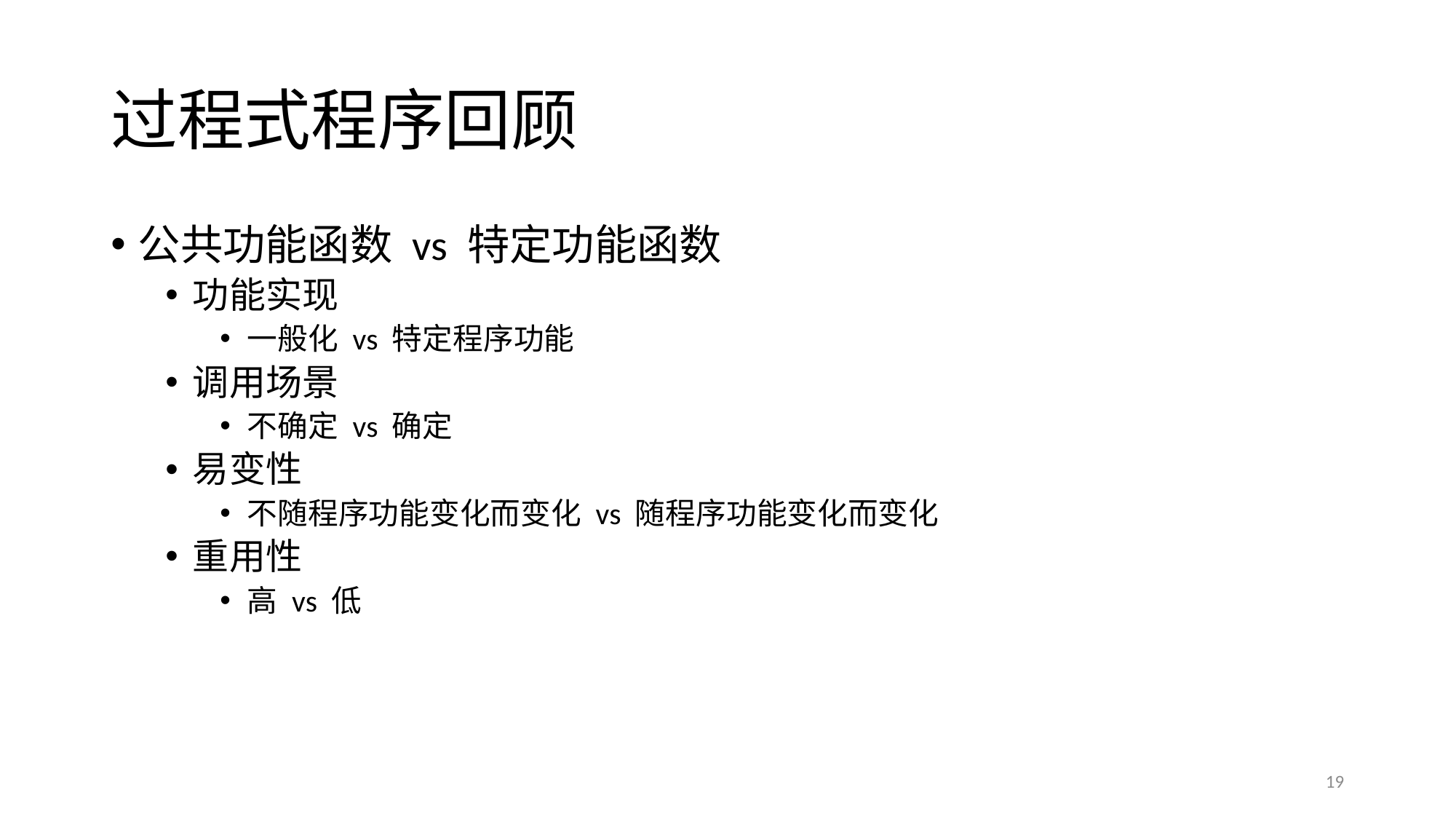

# 过程式程序回顾
公共功能函数 vs 特定功能函数
功能实现
一般化 vs 特定程序功能
调用场景
不确定 vs 确定
易变性
不随程序功能变化而变化 vs 随程序功能变化而变化
重用性
高 vs 低
19